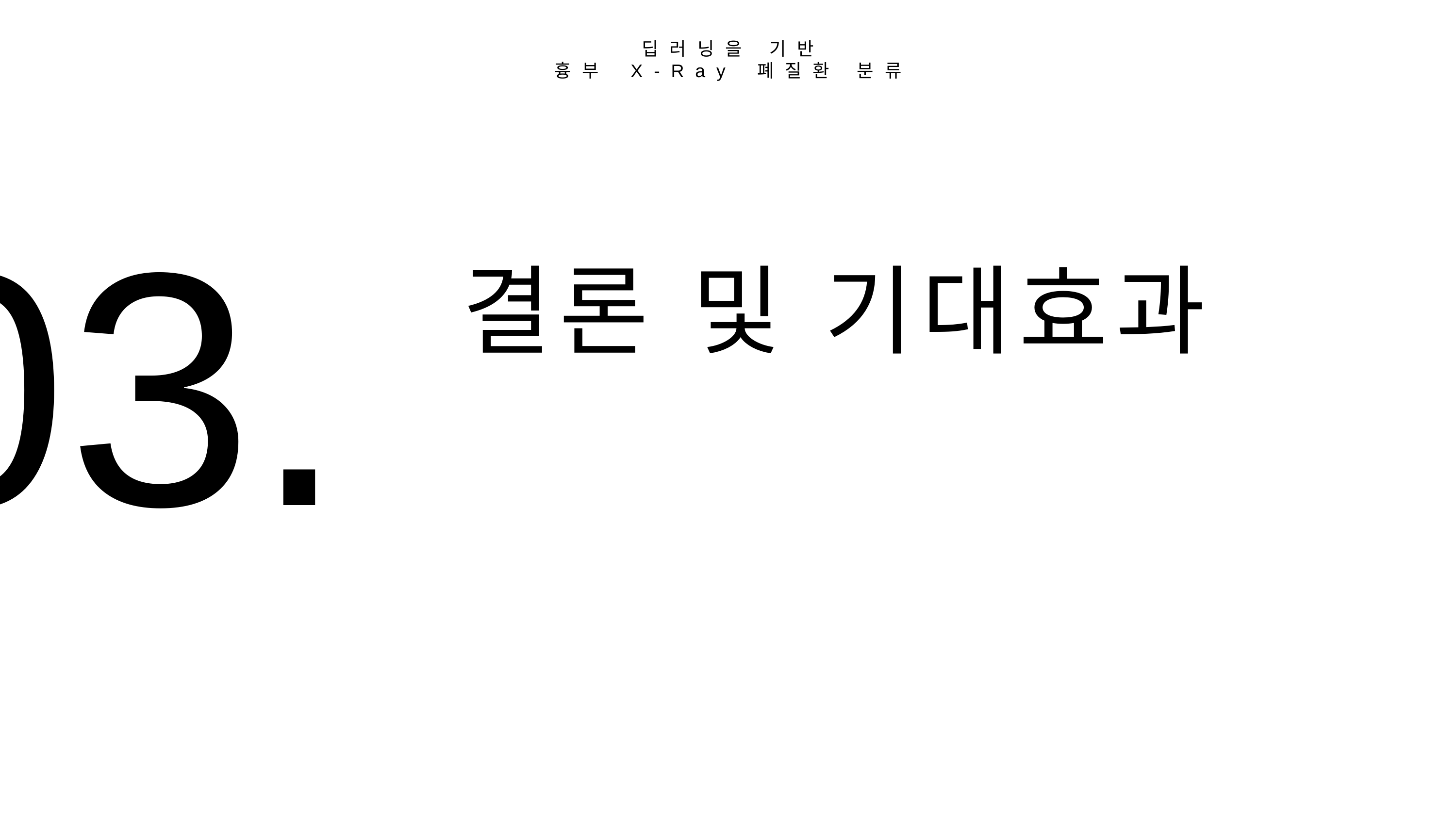

딥러닝을 기반
흉부 X-Ray 폐질환 분류

03.
결론 및 기대효과